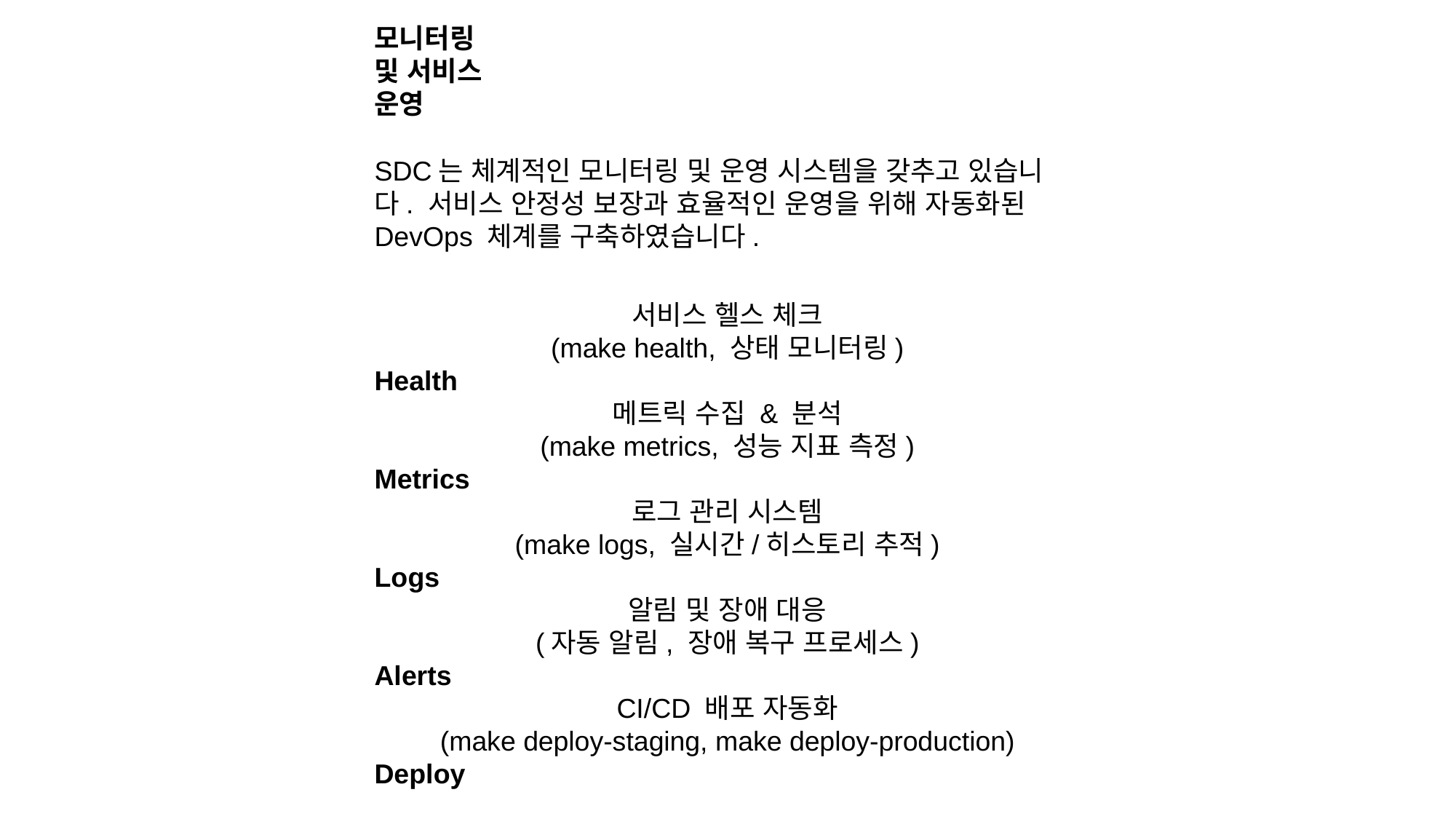

모니터링
및 서비스
운영
SDC는 체계적인 모니터링 및 운영 시스템을 갖추고 있습니다. 서비스 안정성 보장과 효율적인 운영을 위해 자동화된 DevOps 체계를 구축하였습니다.
서비스 헬스 체크
(make health, 상태 모니터링)
Health
메트릭 수집 & 분석
(make metrics, 성능 지표 측정)
Metrics
로그 관리 시스템
(make logs, 실시간/히스토리 추적)
Logs
알림 및 장애 대응
(자동 알림, 장애 복구 프로세스)
Alerts
CI/CD 배포 자동화
(make deploy-staging, make deploy-production)
Deploy